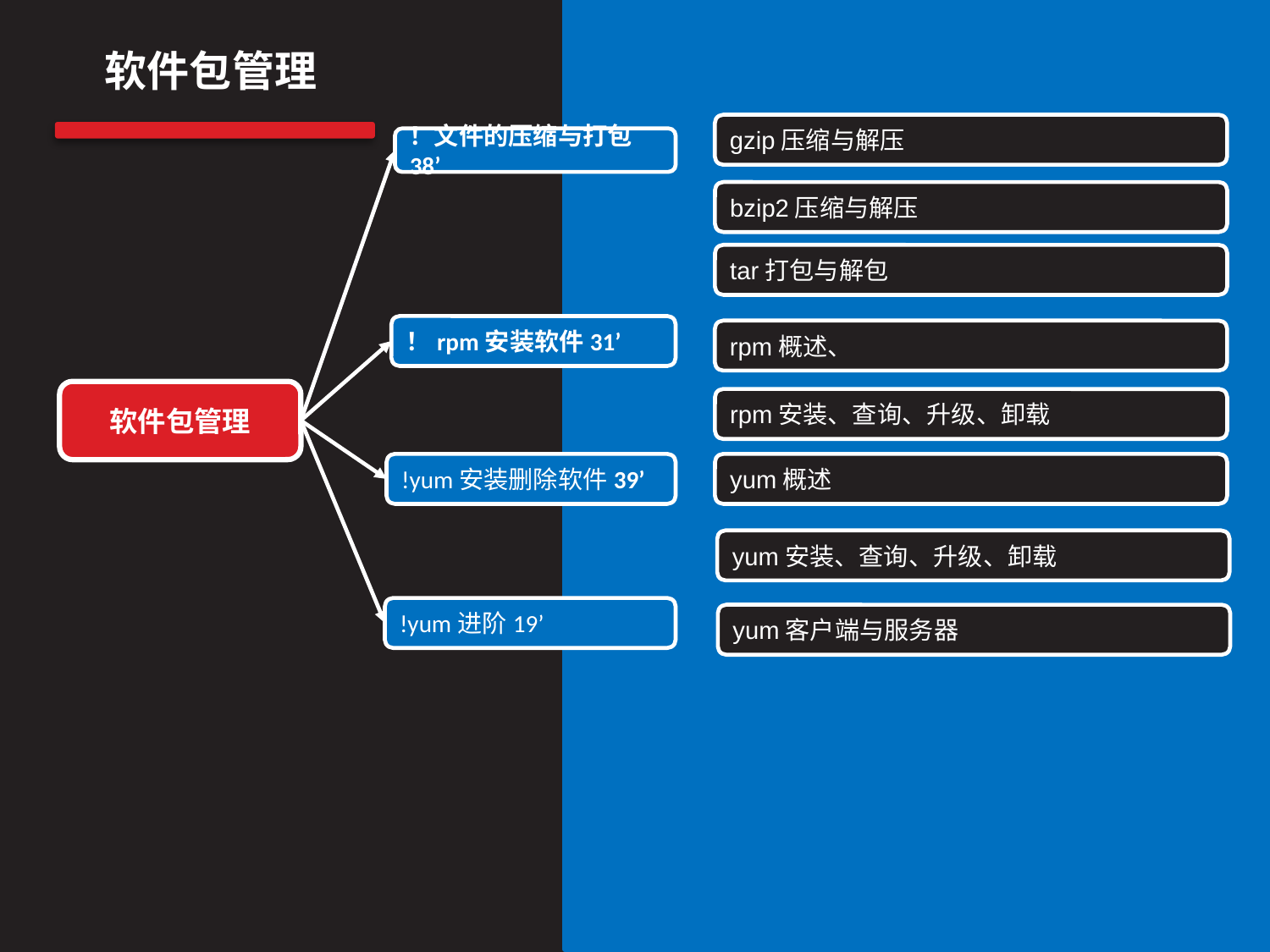

软件包管理

gzip压缩与解压
！文件的压缩与打包38’
bzip2压缩与解压
tar打包与解包
！rpm安装软件31’
rpm概述、
软件包管理
rpm安装、查询、升级、卸载
!yum安装删除软件39’
yum概述
yum安装、查询、升级、卸载
!yum进阶19’
yum客户端与服务器